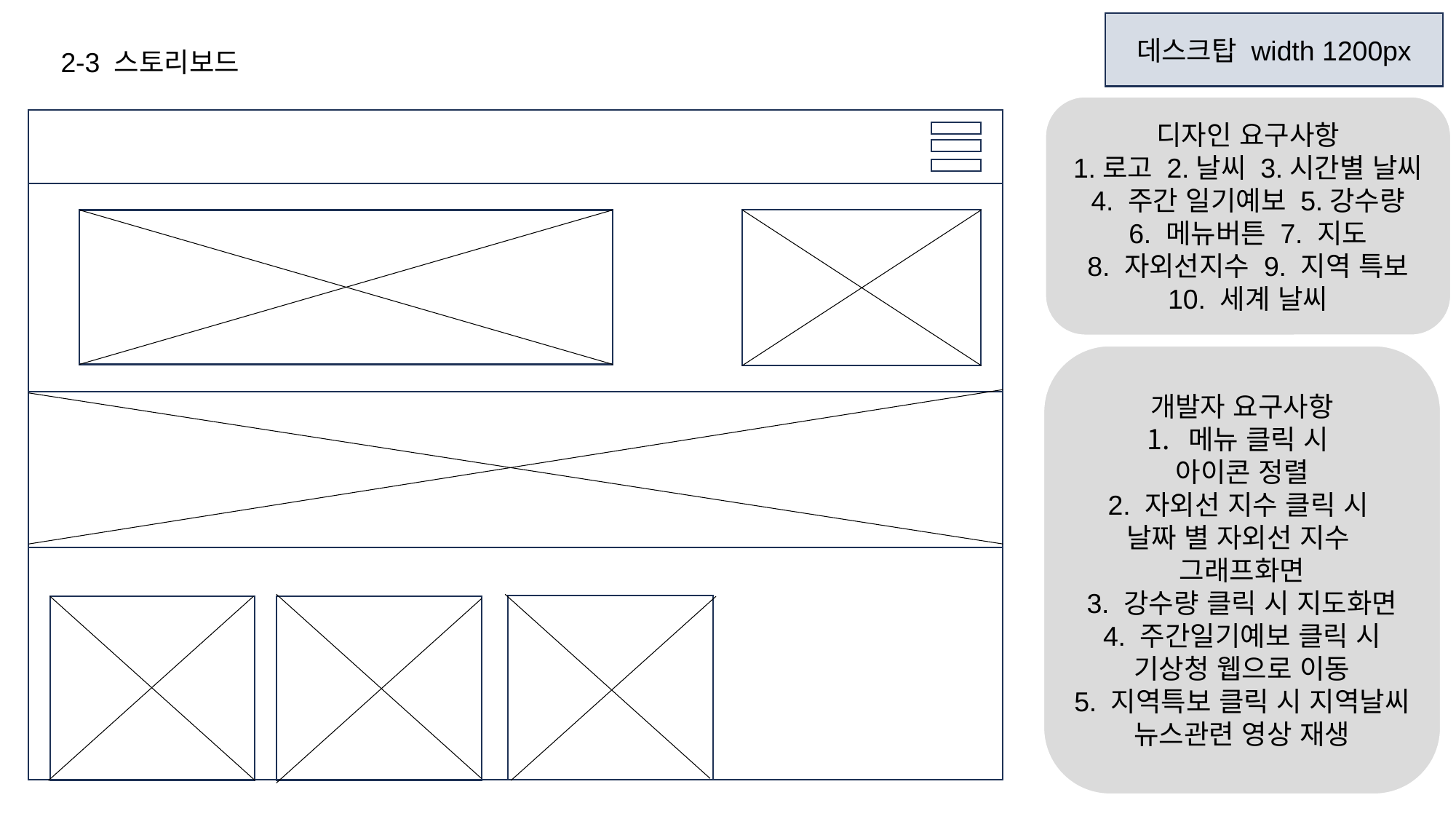

데스크탑 width 1200px
2-3 스토리보드
디자인 요구사항
1.로고 2.날씨 3.시간별 날씨
4. 주간 일기예보 5.강수량
6. 메뉴버튼 7. 지도
8. 자외선지수 9. 지역 특보
10. 세계 날씨

개발자 요구사항
메뉴 클릭 시
아이콘 정렬
2. 자외선 지수 클릭 시
날짜 별 자외선 지수
그래프화면
3. 강수량 클릭 시 지도화면
4. 주간일기예보 클릭 시
기상청 웹으로 이동
5. 지역특보 클릭 시 지역날씨 뉴스관련 영상 재생